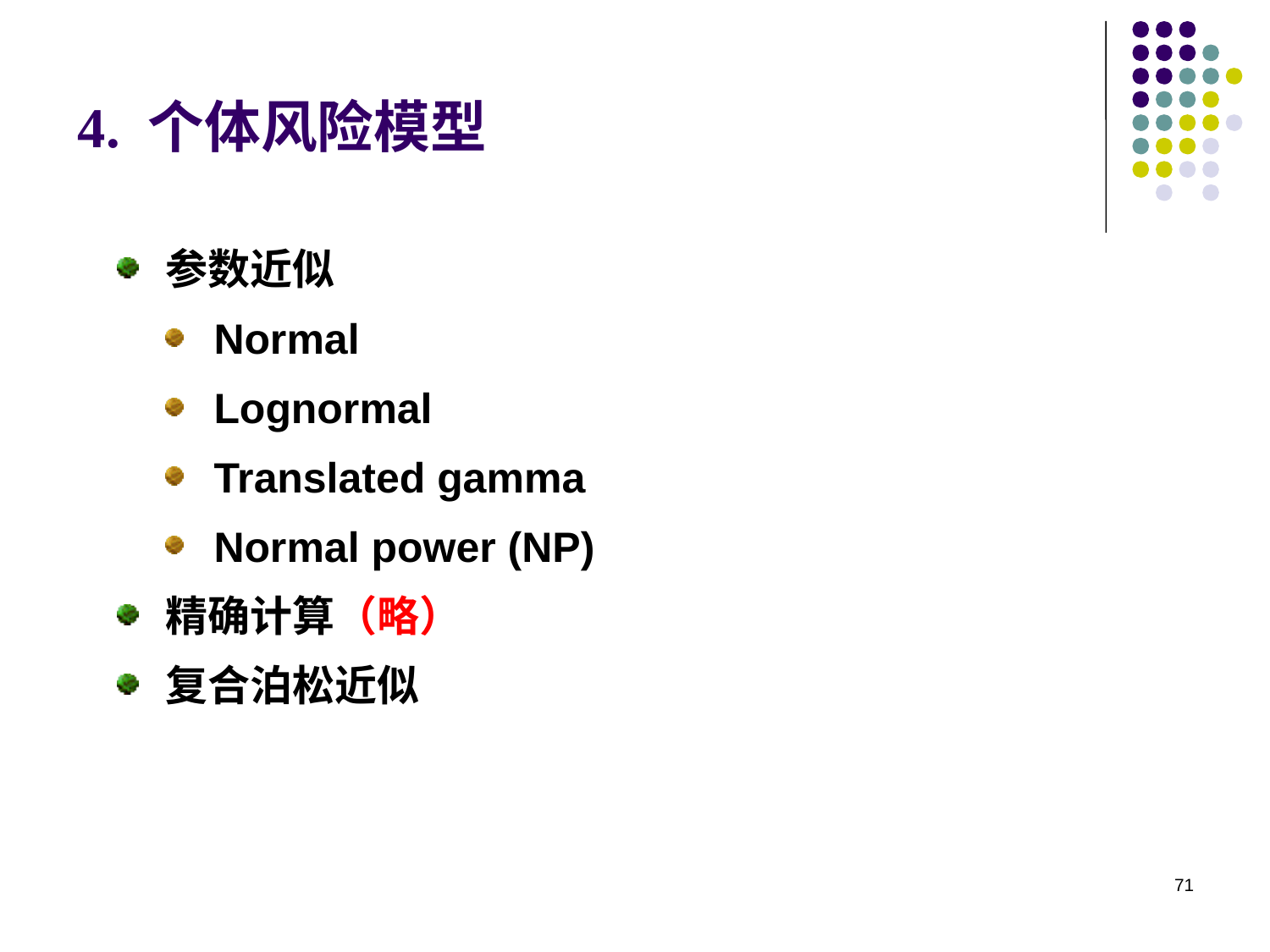

# 4. 个体风险模型
参数近似
Normal
Lognormal
Translated gamma
Normal power (NP)
精确计算（略）
复合泊松近似
71